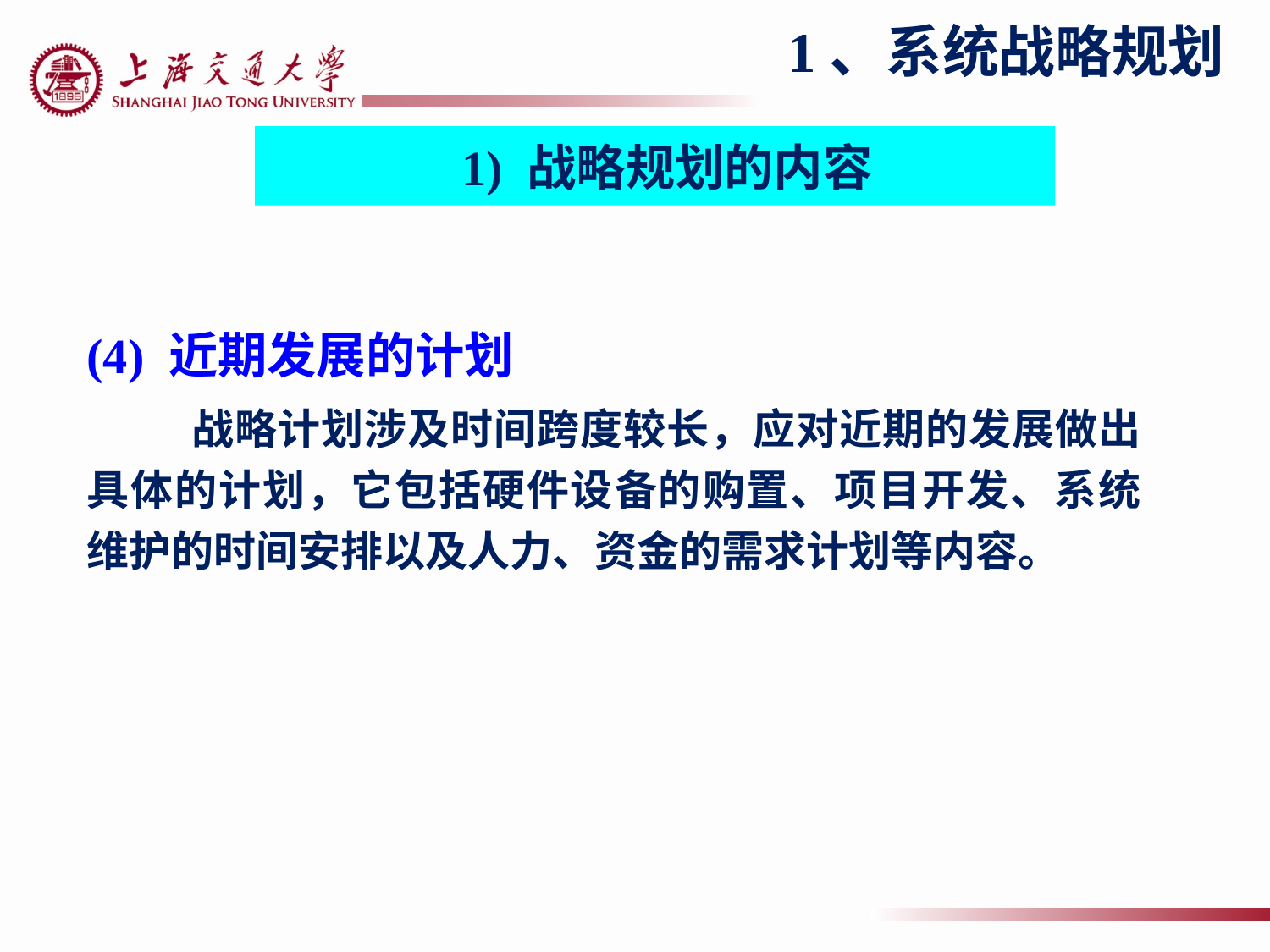

# 1、系统战略规划
  1) 战略规划的内容
(4) 近期发展的计划
         战略计划涉及时间跨度较长，应对近期的发展做出具体的计划，它包括硬件设备的购置、项目开发、系统维护的时间安排以及人力、资金的需求计划等内容。